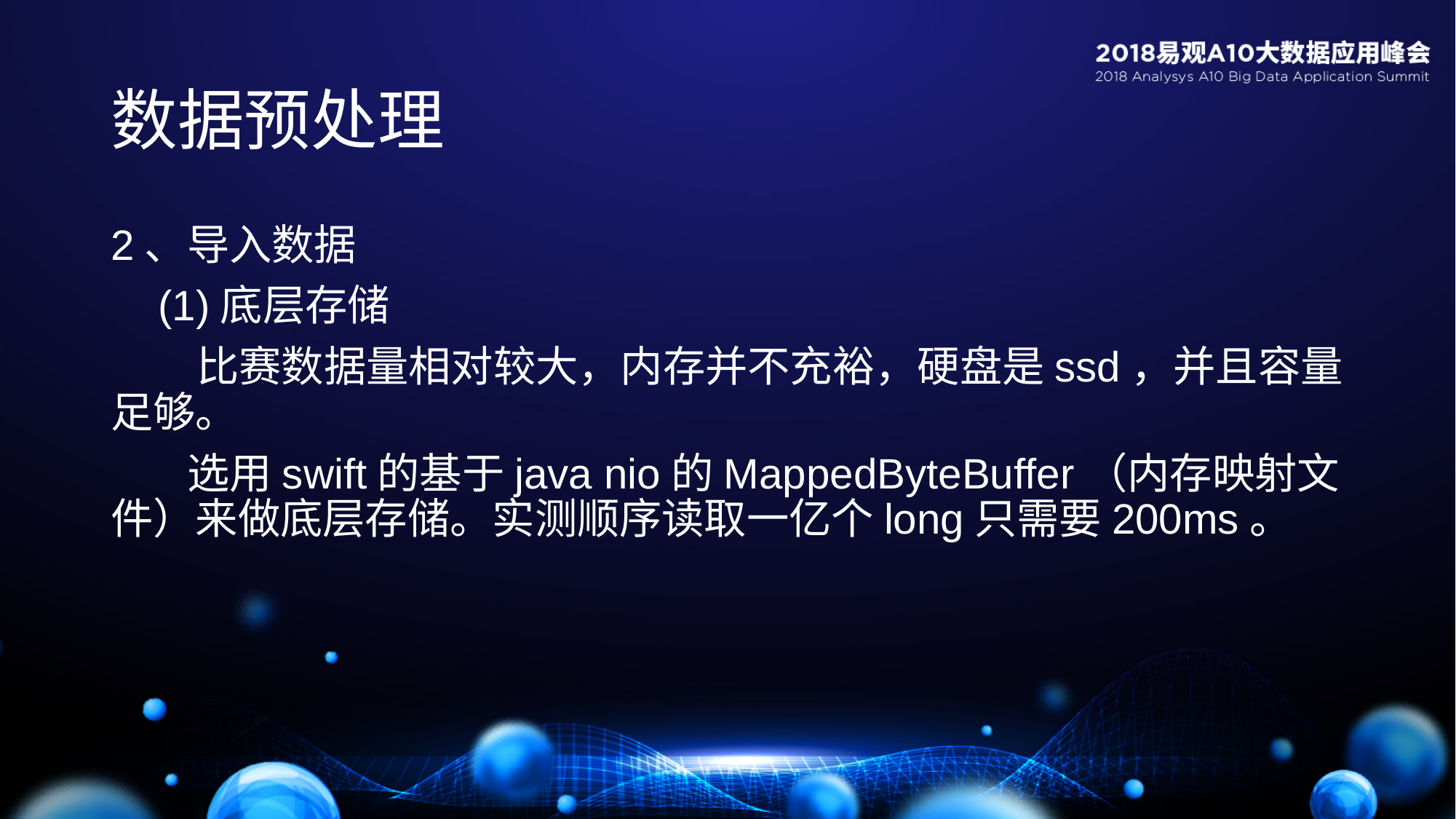

# 数据预处理
2、导入数据
    (1)底层存储
        比赛数据量相对较大，内存并不充裕，硬盘是ssd，并且容量足够。
       选用swift的基于java nio的MappedByteBuffer（内存映射文件）来做底层存储。实测顺序读取一亿个long只需要200ms。